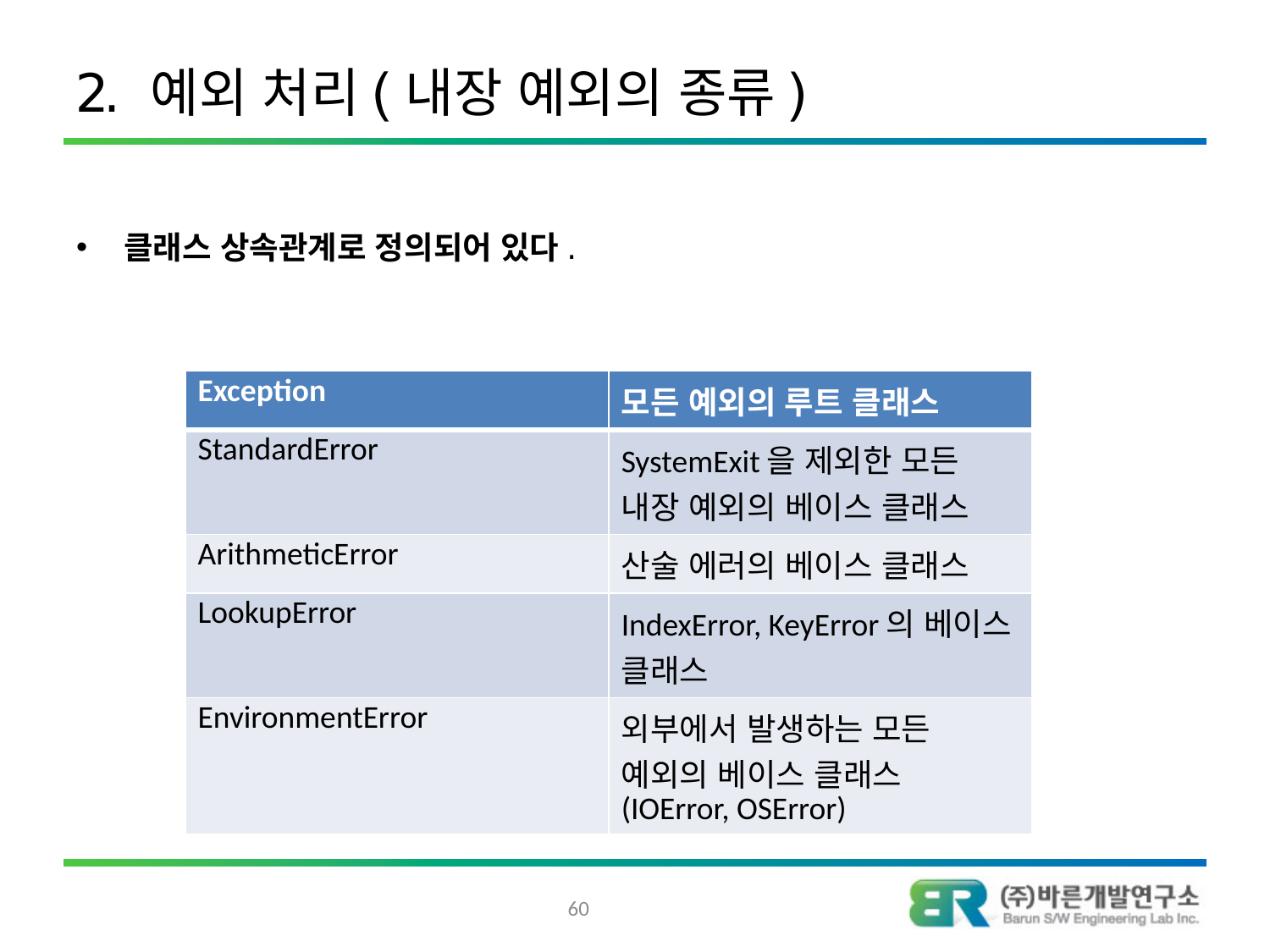

# 2. 예외 처리(내장 예외의 종류)

클래스 상속관계로 정의되어 있다.

| Exception | 모든 예외의 루트 클래스 |
| --- | --- |
| StandardError | SystemExit을 제외한 모든 내장 예외의 베이스 클래스 |
| ArithmeticError | 산술 에러의 베이스 클래스 |
| LookupError | IndexError, KeyError의 베이스 클래스 |
| EnvironmentError | 외부에서 발생하는 모든 예외의 베이스 클래스(IOError, OSError) |
60